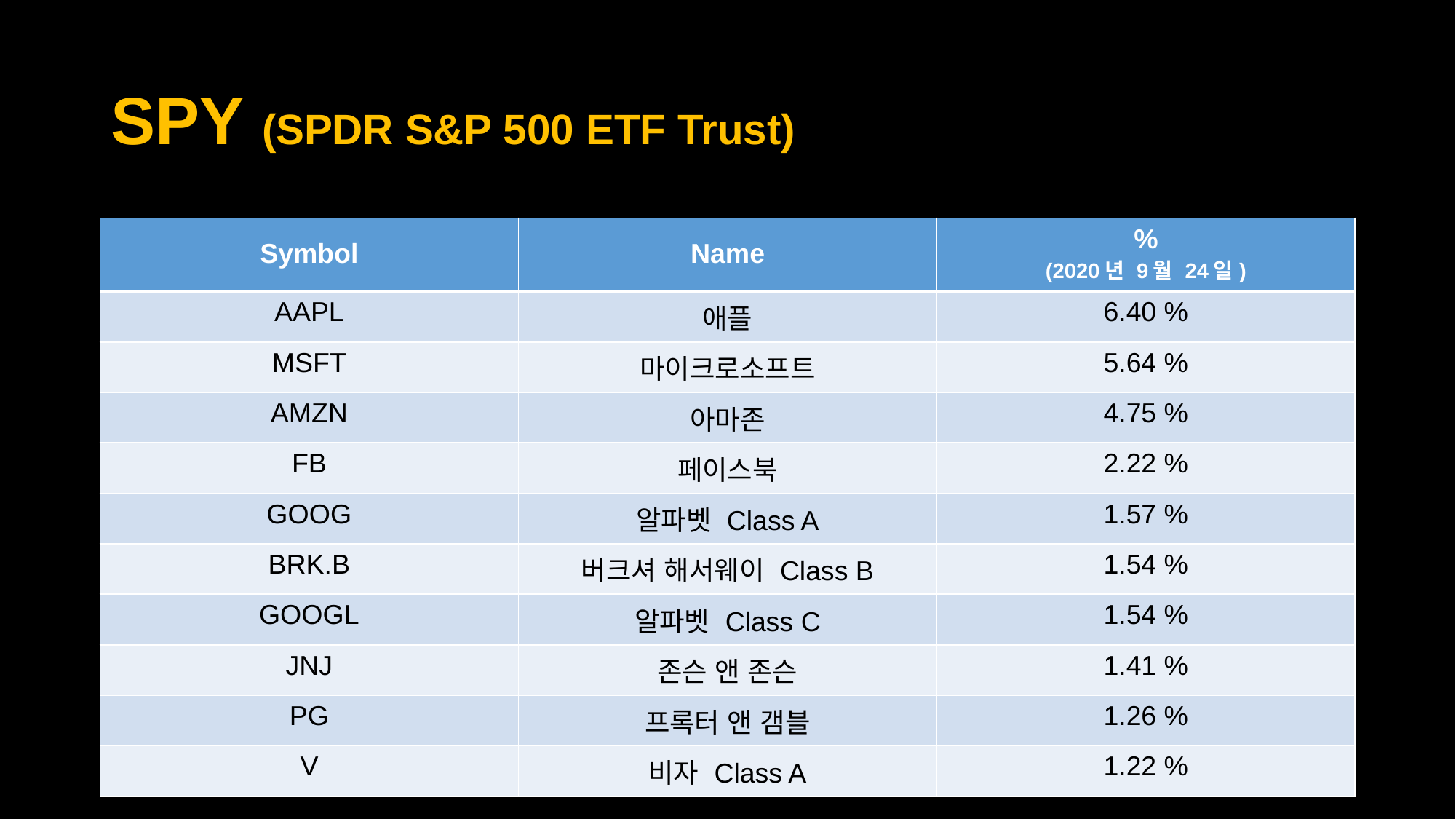

# SPY (SPDR S&P 500 ETF Trust)
| Symbol | Name | % (2020년 9월 24일) |
| --- | --- | --- |
| AAPL | 애플 | 6.40 % |
| MSFT | 마이크로소프트 | 5.64 % |
| AMZN | 아마존 | 4.75 % |
| FB | 페이스북 | 2.22 % |
| GOOG | 알파벳 Class A | 1.57 % |
| BRK.B | 버크셔 해서웨이 Class B | 1.54 % |
| GOOGL | 알파벳 Class C | 1.54 % |
| JNJ | 존슨 앤 존슨 | 1.41 % |
| PG | 프록터 앤 갬블 | 1.26 % |
| V | 비자 Class A | 1.22 % |